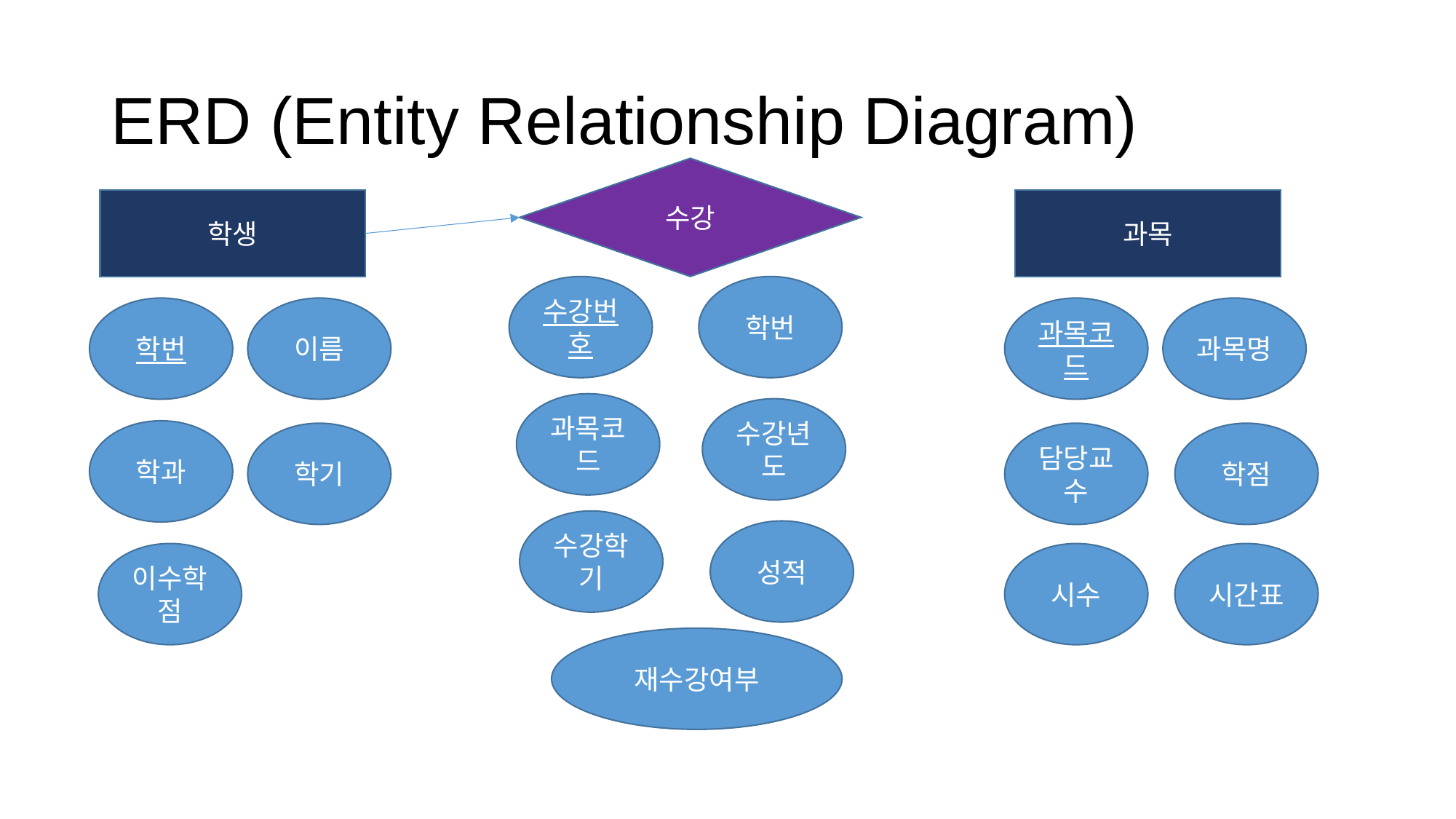

# ERD (Entity Relationship Diagram)
수강
과목
학생
수강번호
학번
과목코드
과목명
학번
이름
과목코드
수강년도
학과
학기
담당교수
학점
수강학기
성적
이수학점
시수
시간표
재수강여부